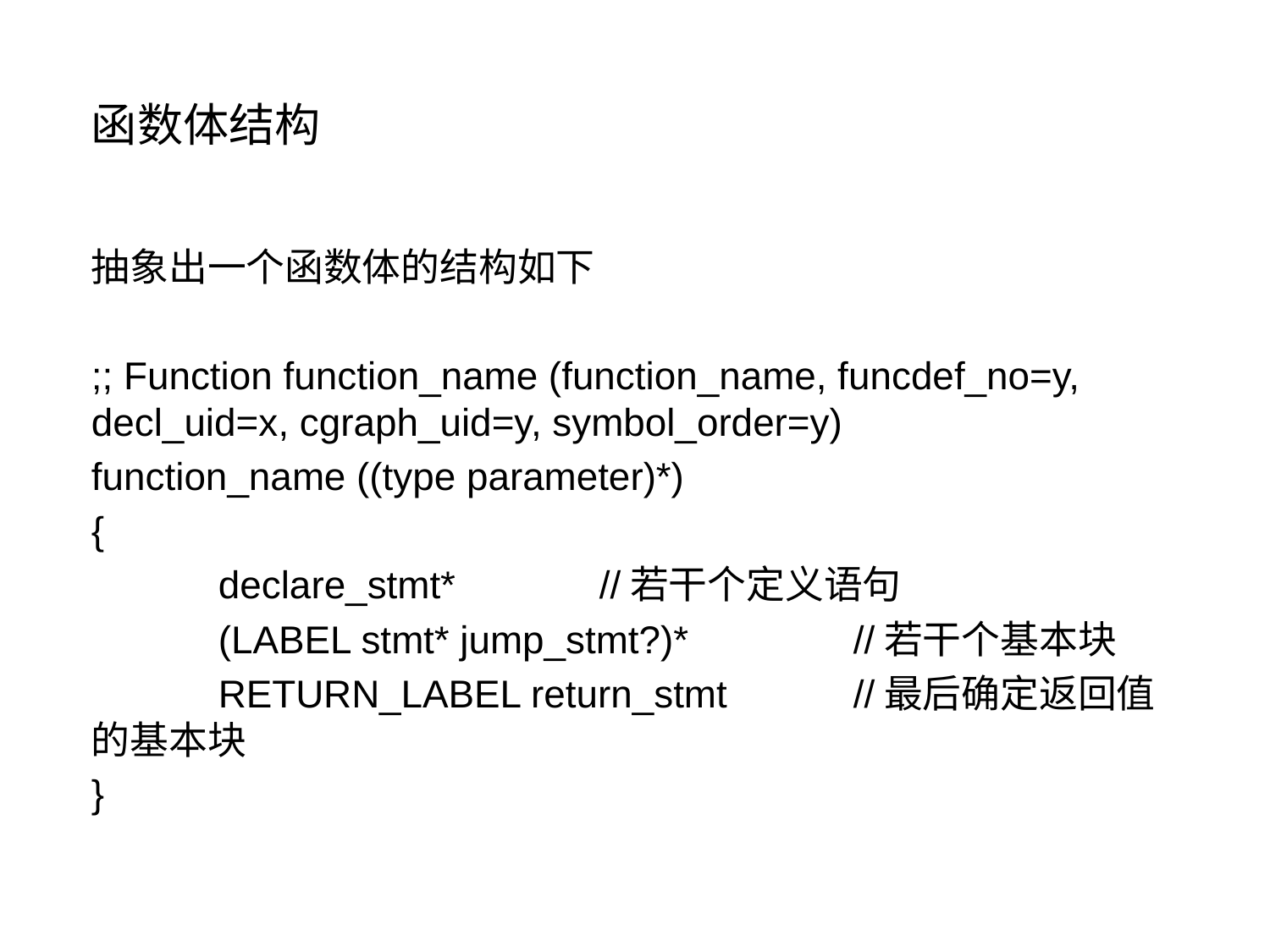

# 函数体结构
抽象出一个函数体的结构如下

;; Function function_name (function_name, funcdef_no=y, decl_uid=x, cgraph_uid=y, symbol_order=y)
function_name ((type parameter)*)
{
	declare_stmt*		//若干个定义语句
	(LABEL stmt* jump_stmt?)* 		//若干个基本块
	RETURN_LABEL return_stmt	//最后确定返回值的基本块
}